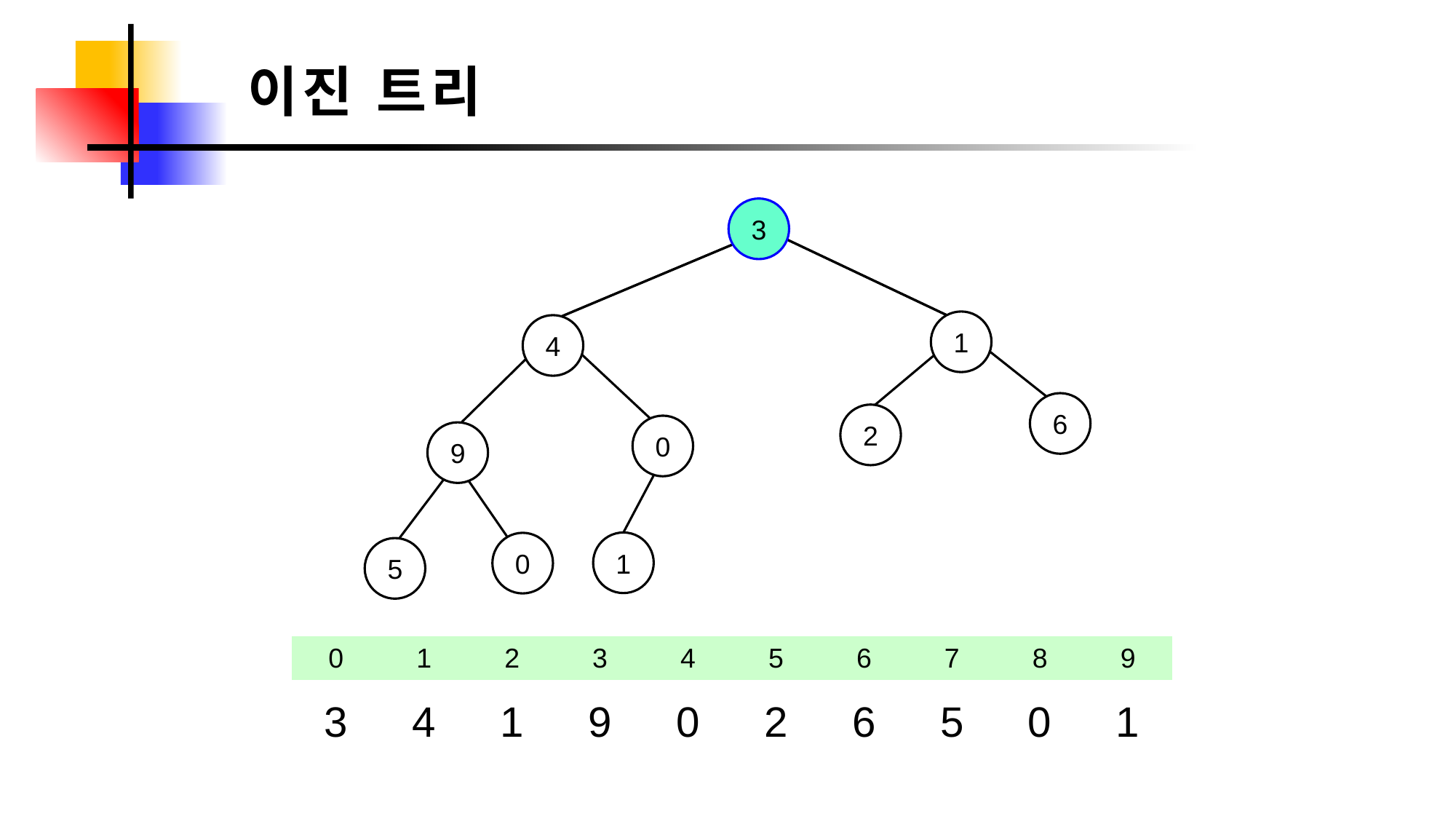

이진 트리
3
1
4
6
2
0
9
1
0
5
| 0 | 1 | 2 | 3 | 4 | 5 | 6 | 7 | 8 | 9 |
| --- | --- | --- | --- | --- | --- | --- | --- | --- | --- |
| 3 | 4 | 1 | 9 | 0 | 2 | 6 | 5 | 0 | 1 |